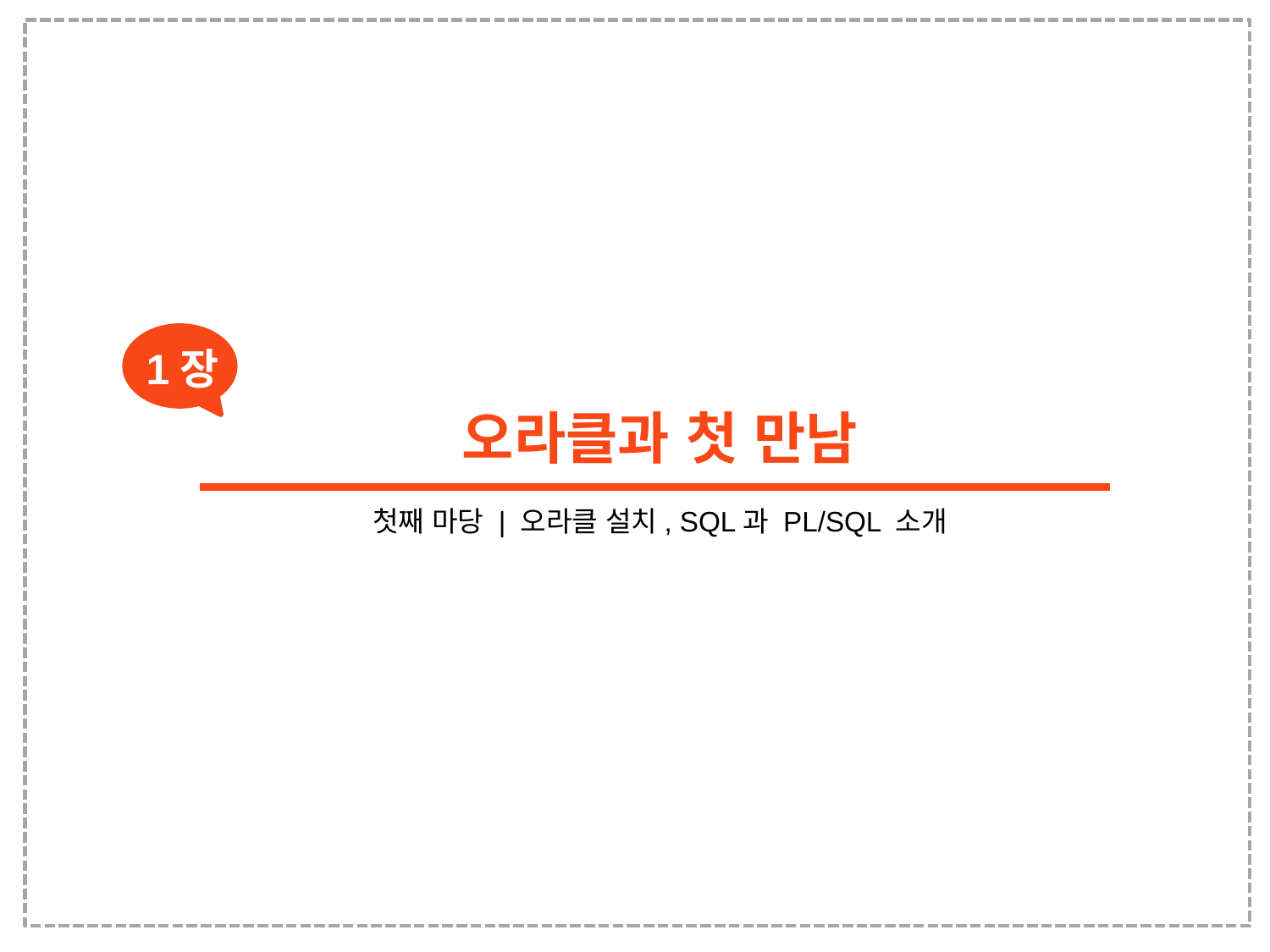

1장
오라클과 첫 만남
첫째 마당 | 오라클 설치, SQL과 PL/SQL 소개